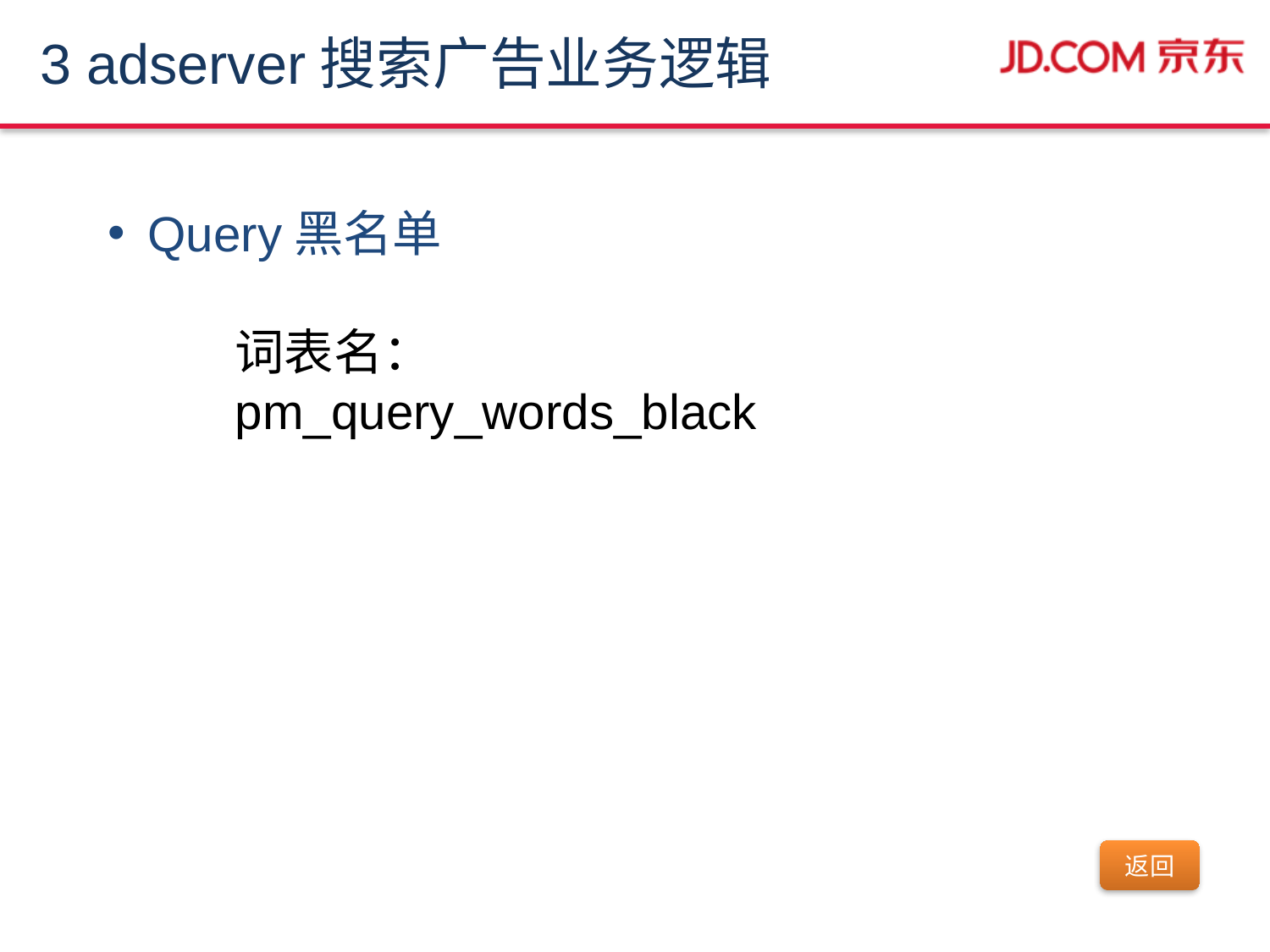

# 3 adserver搜索广告业务逻辑
Query黑名单

词表名：
pm_query_words_black
返回